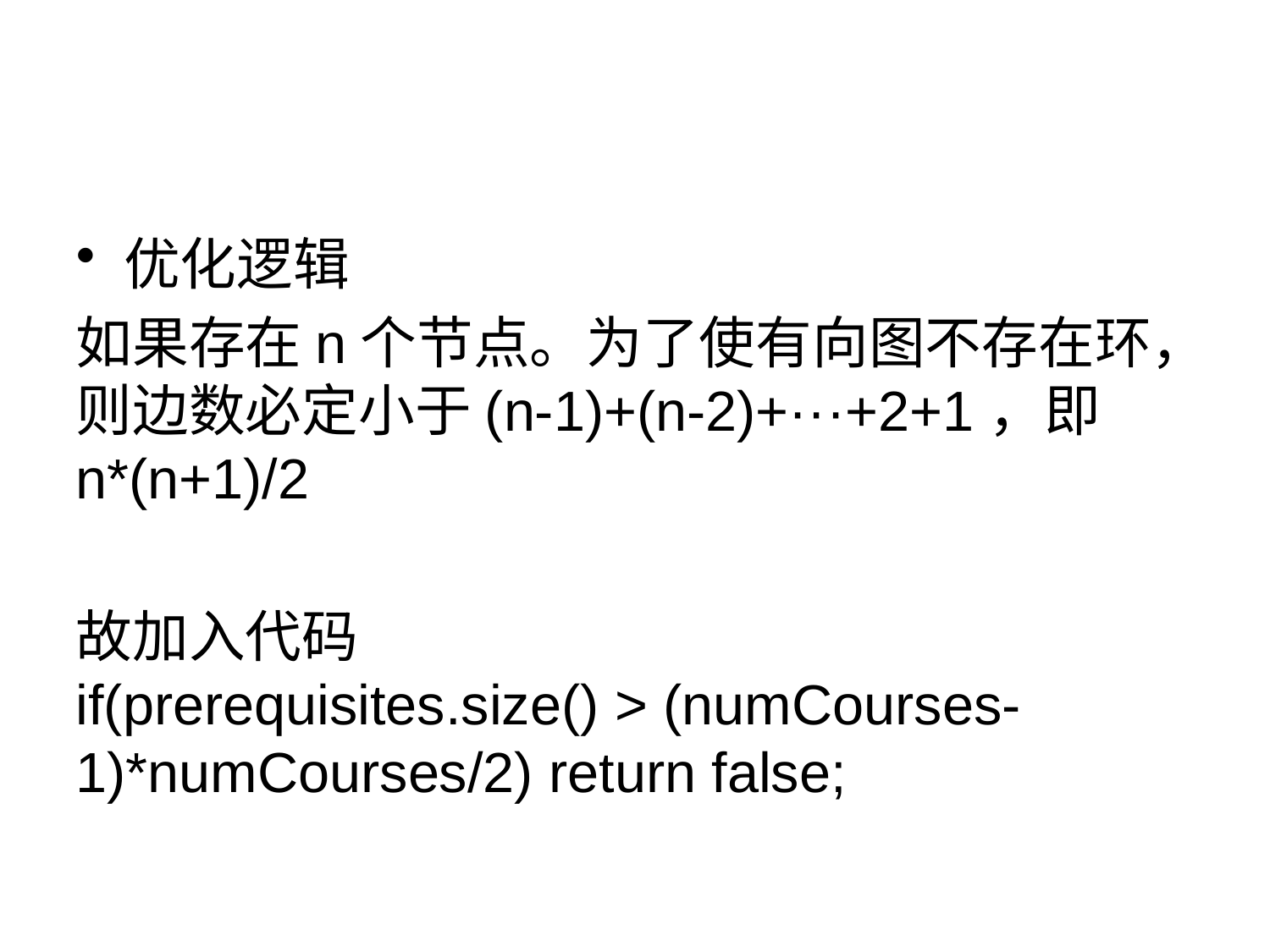

#
优化逻辑
如果存在n个节点。为了使有向图不存在环，则边数必定小于(n-1)+(n-2)+···+2+1，即n*(n+1)/2

故加入代码
if(prerequisites.size() > (numCourses-1)*numCourses/2) return false;